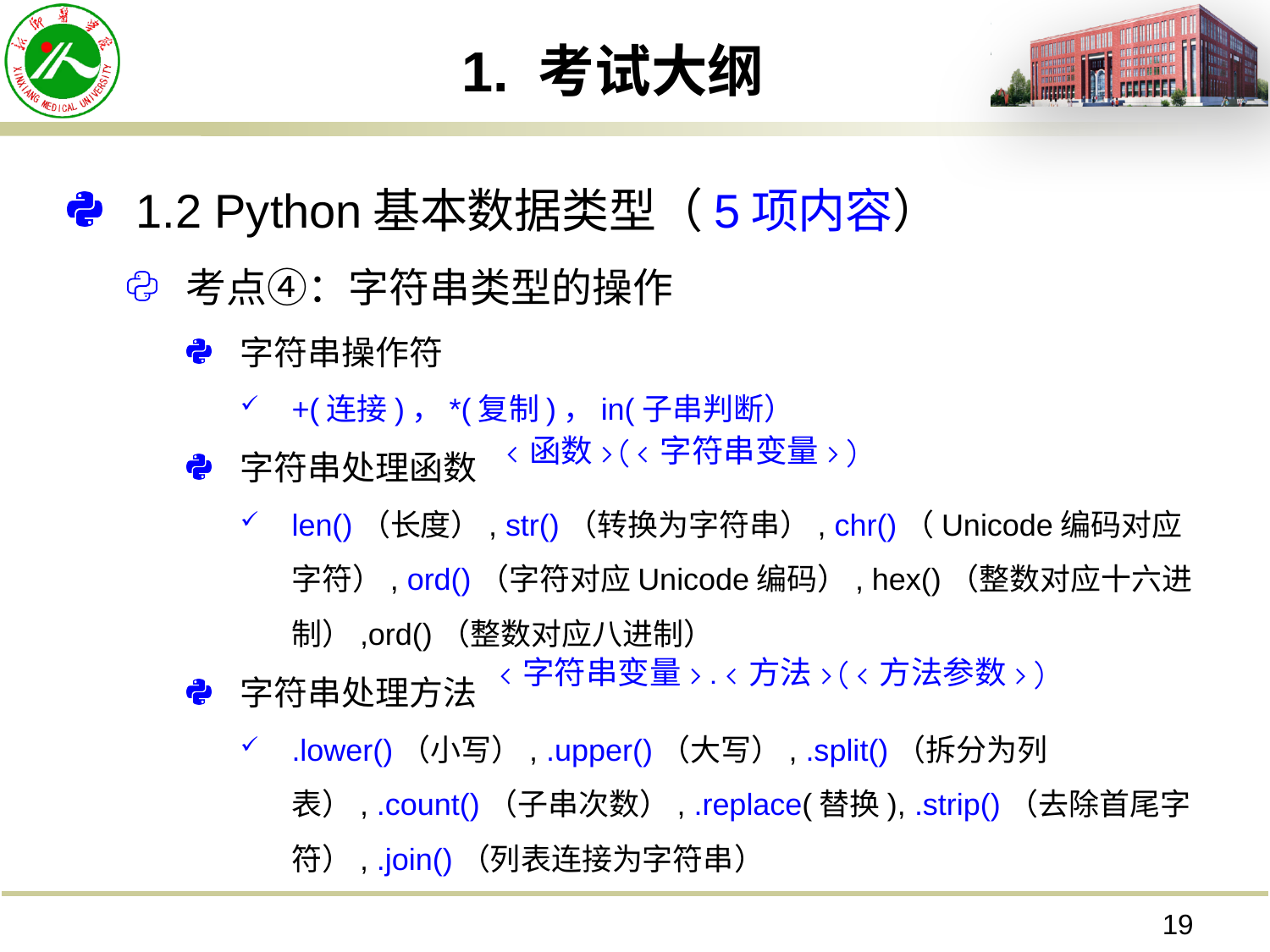

# 1. 考试大纲
1.2 Python基本数据类型（5项内容）
考点④：字符串类型的操作
字符串操作符
+(连接)，*(复制)，in(子串判断）
字符串处理函数
len()（长度）, str()（转换为字符串）, chr()（Unicode编码对应字符）, ord()（字符对应Unicode编码）, hex()（整数对应十六进制）,ord()（整数对应八进制）
字符串处理方法
.lower()（小写）, .upper()（大写）, .split()（拆分为列表）, .count()（子串次数）, .replace(替换), .strip()（去除首尾字符）, .join()（列表连接为字符串）
<函数>(<字符串变量>)
<字符串变量>.<方法>(<方法参数>)
19